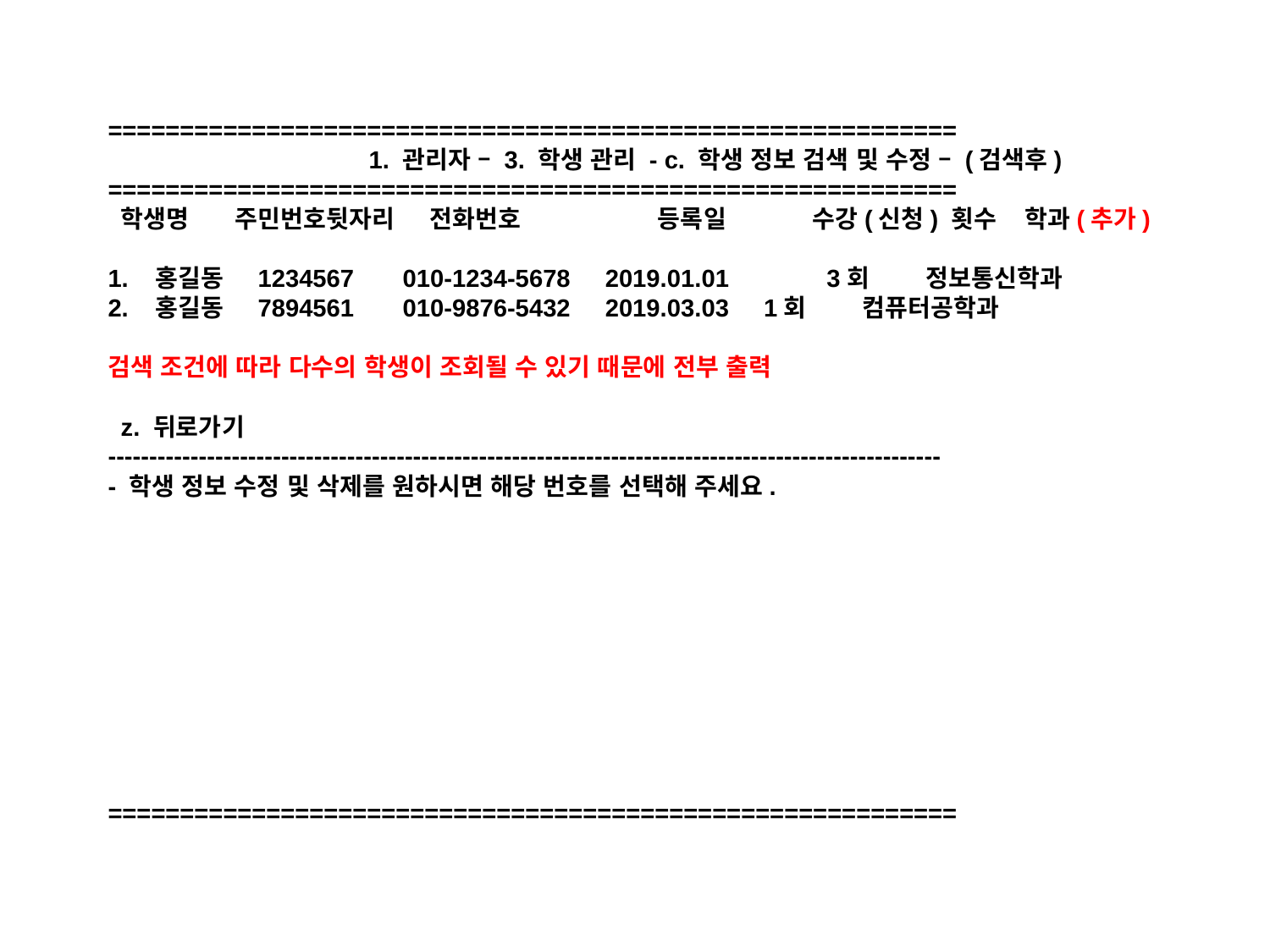

# =========================================================== 1. 관리자 – 3. 학생 관리 - c. 학생 정보 검색 및 수정 – (검색후) =========================================================== 학생명	주민번호뒷자리     전화번호    	      등록일	          수강(신청) 횟수    학과(추가) 1.   홍길동    1234567       010-1234-5678     2019.01.01              3회        정보통신학과 2.   홍길동    7894561       010-9876-5432     2019.03.03	   1회        컴퓨터공학과 검색 조건에 따라 다수의 학생이 조회될 수 있기 때문에 전부 출력 z. 뒤로가기 ----------------------------------------------------------------------------------------------------- - 학생 정보 수정 및 삭제를 원하시면 해당 번호를 선택해 주세요. ===========================================================